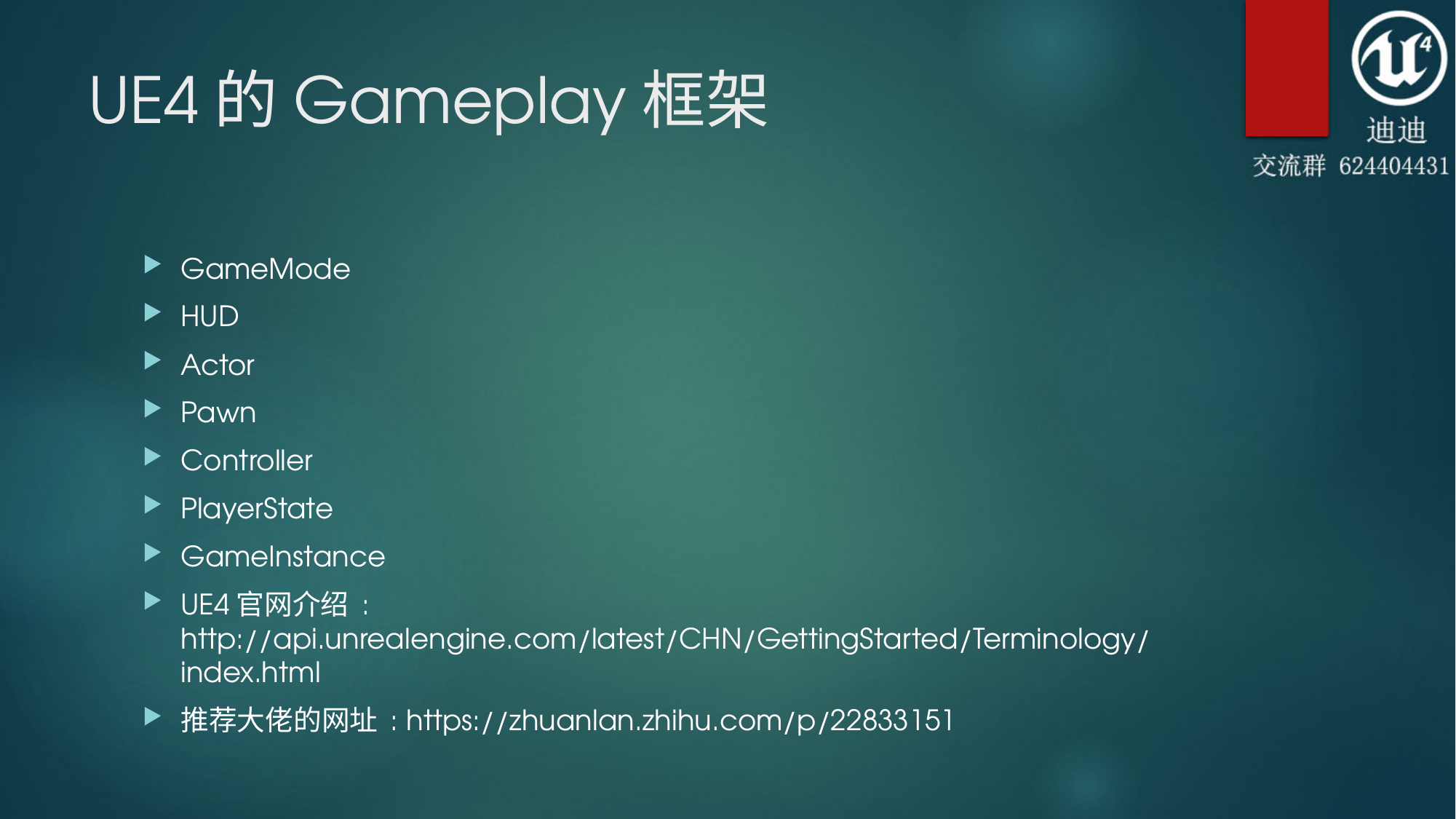

# UE4的Gameplay框架
GameMode
HUD
Actor
Pawn
Controller
PlayerState
GameInstance
UE4官网介绍 : http://api.unrealengine.com/latest/CHN/GettingStarted/Terminology/index.html
推荐大佬的网址 : https://zhuanlan.zhihu.com/p/22833151